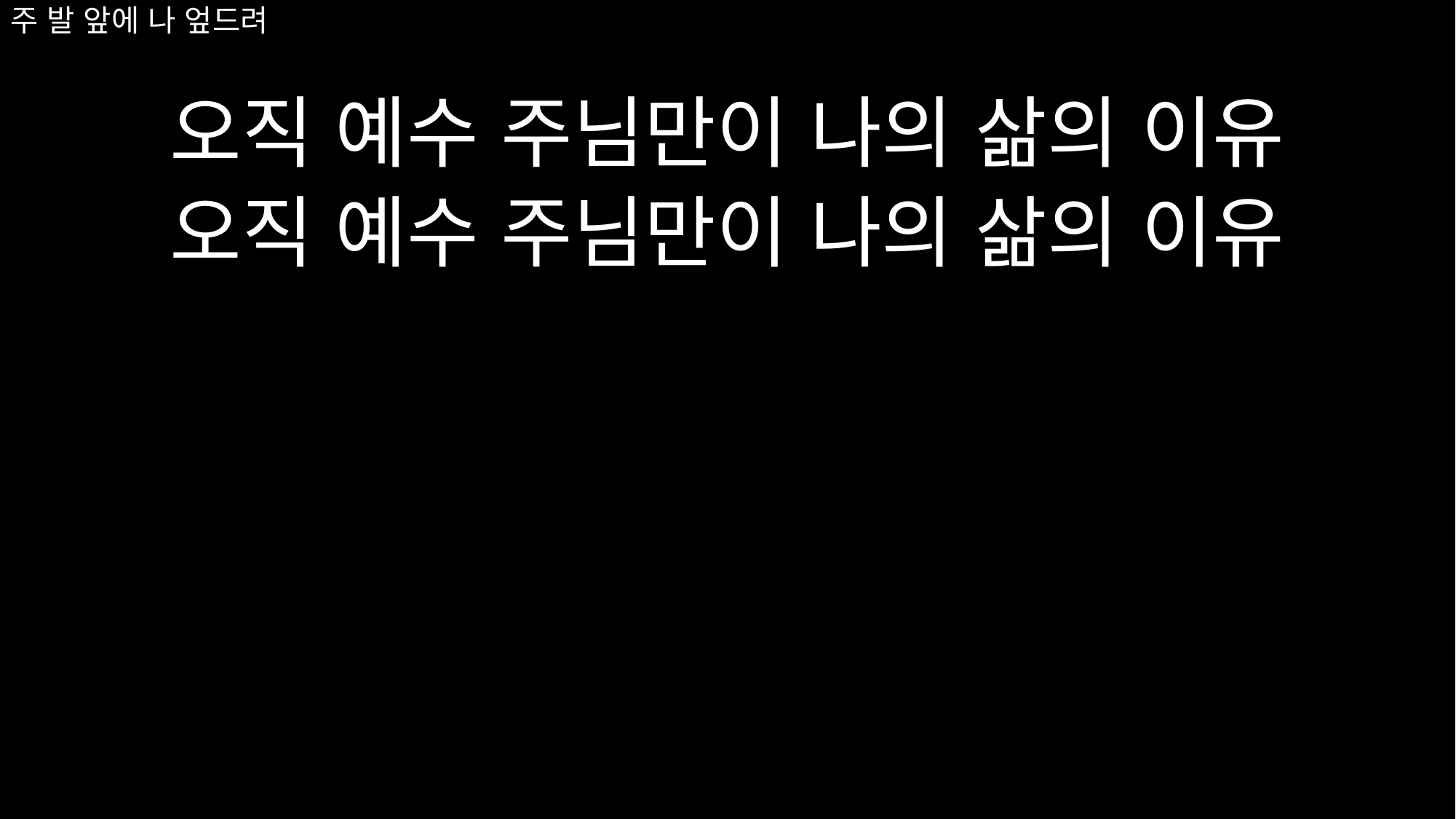

# 주 발 앞에 나 엎드려
오직 예수 주님만이 나의 삶의 이유
오직 예수 주님만이 나의 삶의 이유